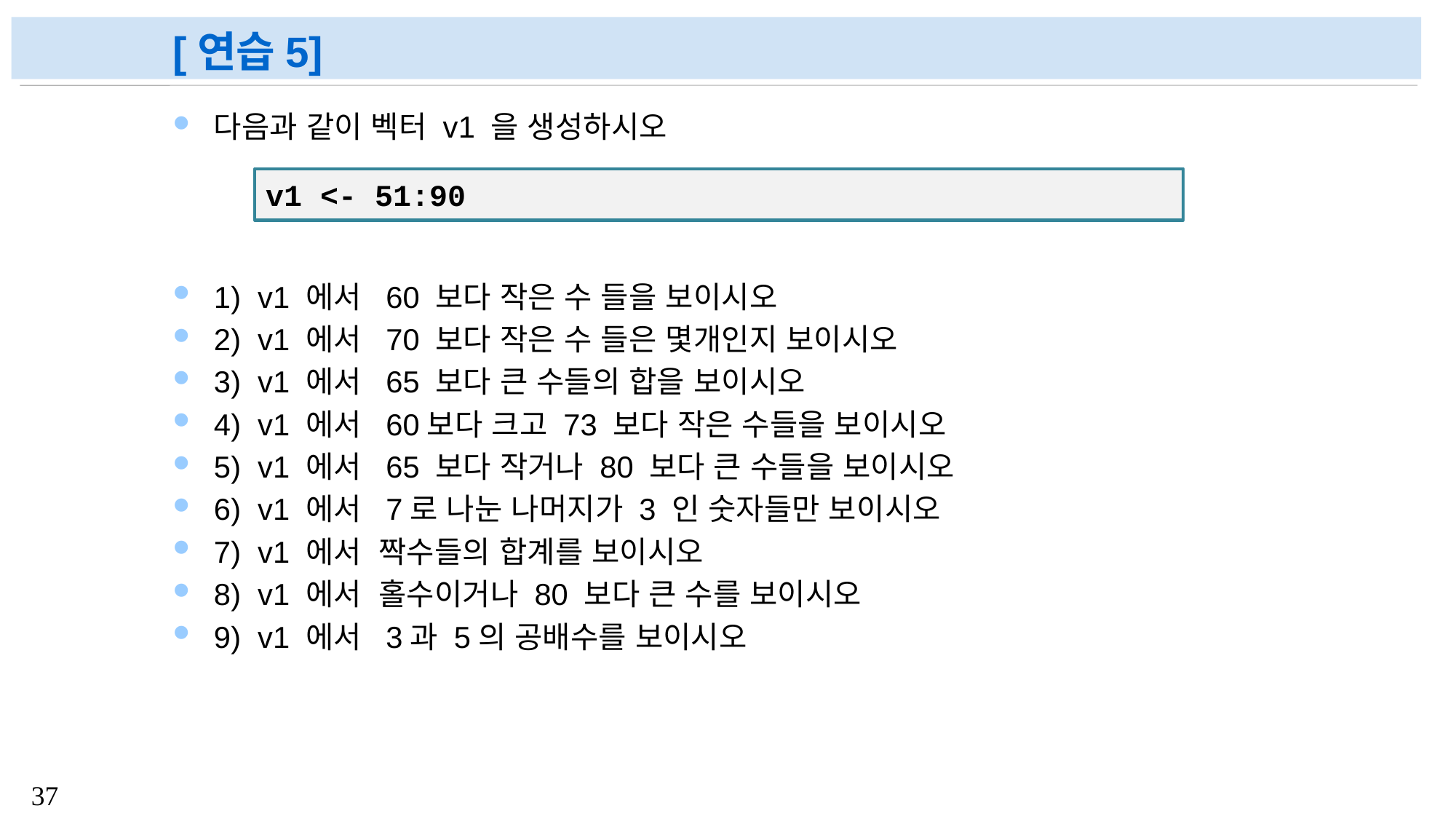

# [연습5]
다음과 같이 벡터 v1 을 생성하시오

1)  v1 에서  60 보다 작은 수 들을 보이시오
2)  v1 에서  70 보다 작은 수 들은 몇개인지 보이시오
3)  v1 에서  65 보다 큰 수들의 합을 보이시오
4)  v1 에서  60보다 크고 73 보다 작은 수들을 보이시오
5)  v1 에서  65 보다 작거나 80 보다 큰 수들을 보이시오
6)  v1 에서  7로 나눈 나머지가 3 인 숫자들만 보이시오
7)  v1 에서  짝수들의 합계를 보이시오
8)  v1 에서  홀수이거나 80 보다 큰 수를 보이시오
9)  v1 에서  3과 5의 공배수를 보이시오

v1 <- 51:90